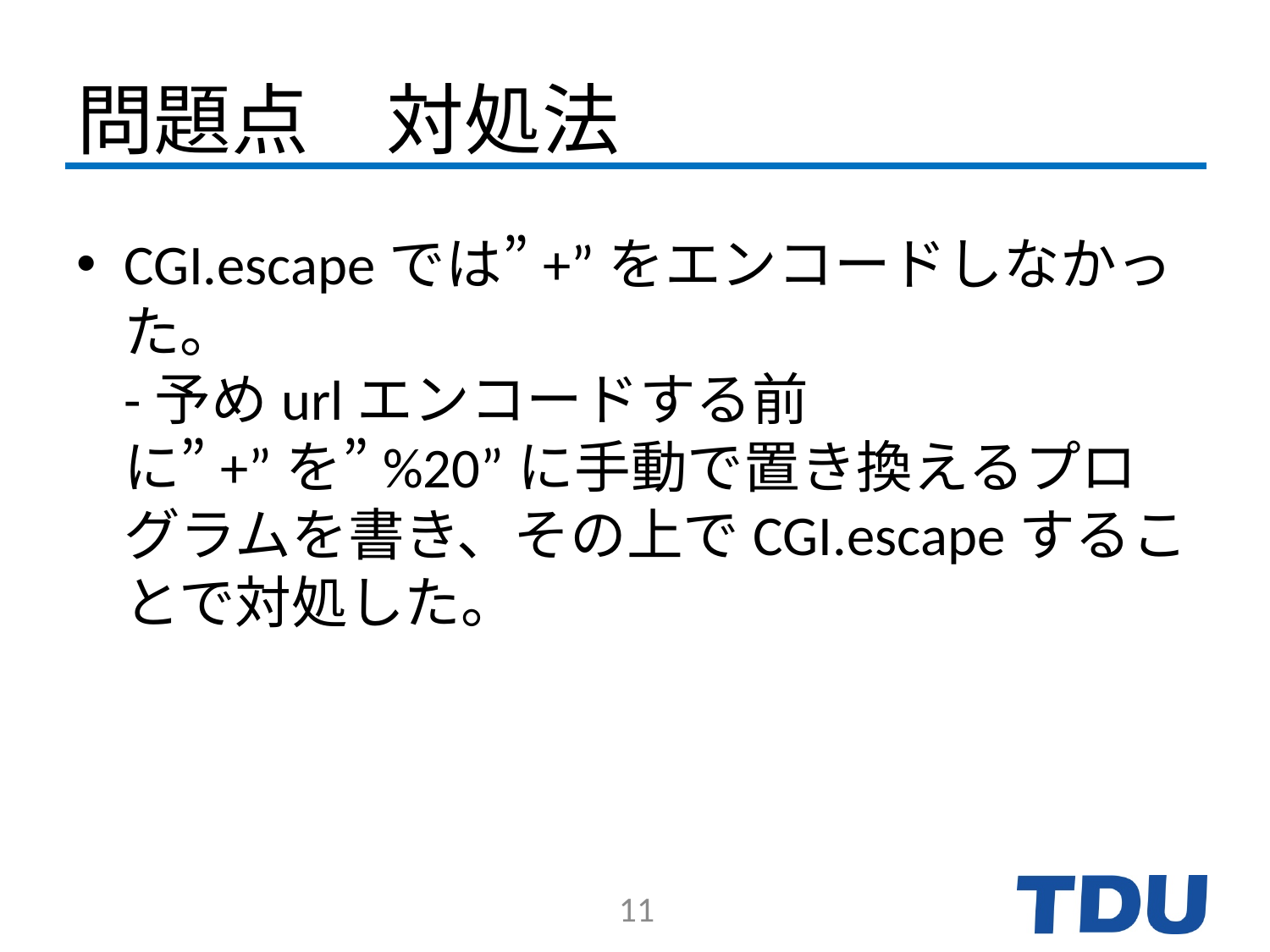

# 問題点　対処法
CGI.escapeでは”+”をエンコードしなかった。
-予めurlエンコードする前に”+”を”%20”に手動で置き換えるプログラムを書き、その上でCGI.escapeすることで対処した。
11